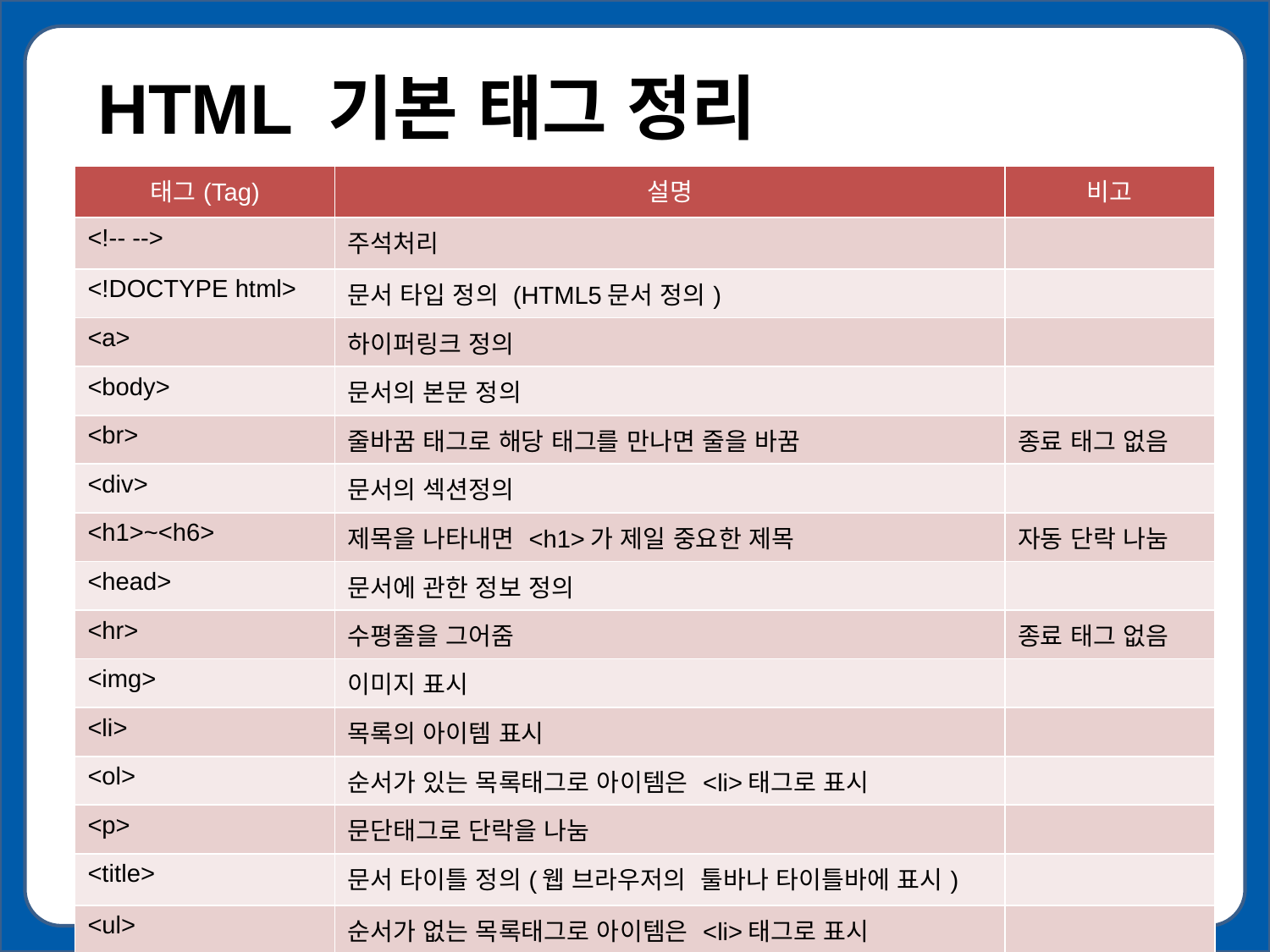

# HTML 기본 태그 정리
| 태그(Tag) | 설명 | 비고 |
| --- | --- | --- |
| <!-- --> | 주석처리 |  |
| <!DOCTYPE html> | 문서 타입 정의 (HTML5문서 정의) |  |
| <a> | 하이퍼링크 정의 |  |
| <body> | 문서의 본문 정의 |  |
| <br> | 줄바꿈 태그로 해당 태그를 만나면 줄을 바꿈 | 종료 태그 없음 |
| <div> | 문서의 섹션정의 |  |
| <h1>~<h6> | 제목을 나타내면 <h1>가 제일 중요한 제목 | 자동 단락 나눔 |
| <head> | 문서에 관한 정보 정의 |  |
| <hr> | 수평줄을 그어줌 | 종료 태그 없음 |
| <img> | 이미지 표시 |  |
| <li> | 목록의 아이템 표시 |  |
| <ol> | 순서가 있는 목록태그로 아이템은 <li>태그로 표시 |  |
| <p> | 문단태그로 단락을 나눔 |  |
| <title> | 문서 타이틀 정의(웹 브라우저의 툴바나 타이틀바에 표시) |  |
| <ul> | 순서가 없는 목록태그로 아이템은 <li>태그로 표시 |  |